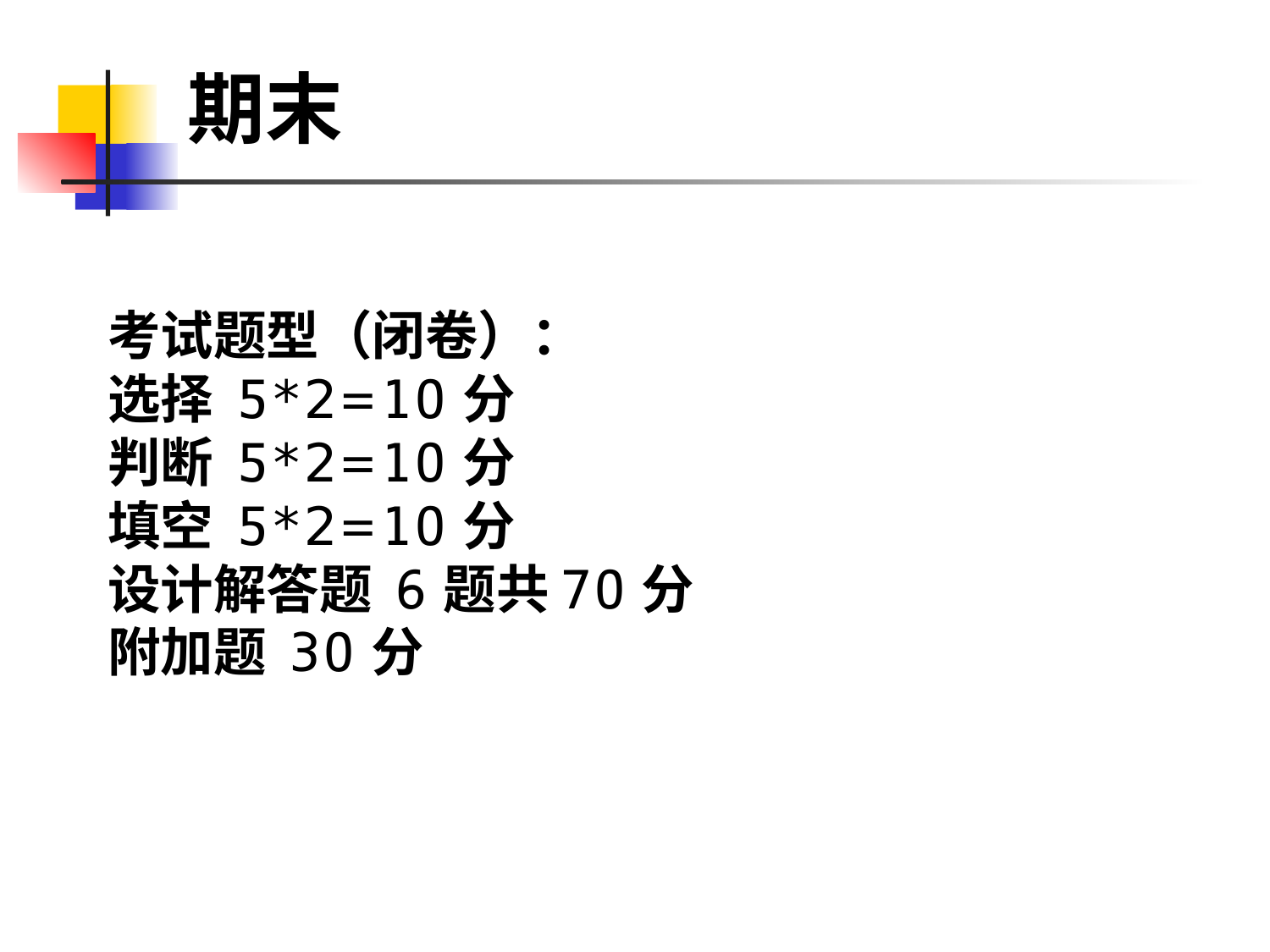

期末
考试题型（闭卷）：
选择 5*2=10分
判断 5*2=10分
填空 5*2=10分
设计解答题 6题共70分
附加题 30分

1